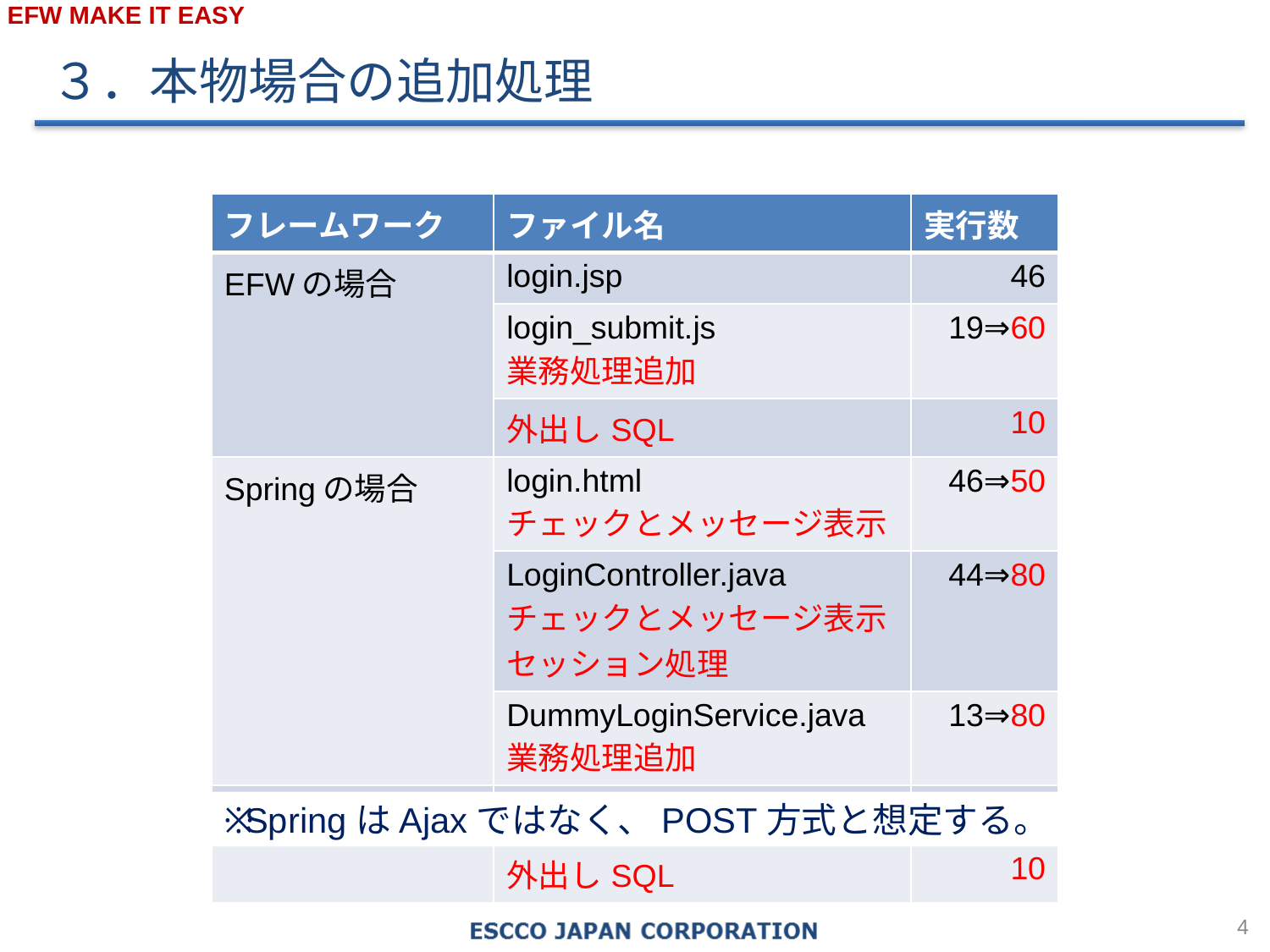

３．本物場合の追加処理
| フレームワーク | ファイル名 | 実行数 |
| --- | --- | --- |
| EFWの場合 | login.jsp | 46 |
|  | login\_submit.js 業務処理追加 | 19⇒60 |
|  | 外出しSQL | 10 |
| Springの場合 | login.html チェックとメッセージ表示 | 46⇒50 |
|  | LoginController.java チェックとメッセージ表示 セッション処理 | 44⇒80 |
|  | DummyLoginService.java 業務処理追加 | 13⇒80 |
|  | SQL実行のDAOを追加 | 5 |
|  | 外出しSQL | 10 |
※SpringはAjaxではなく、POST方式と想定する。
4